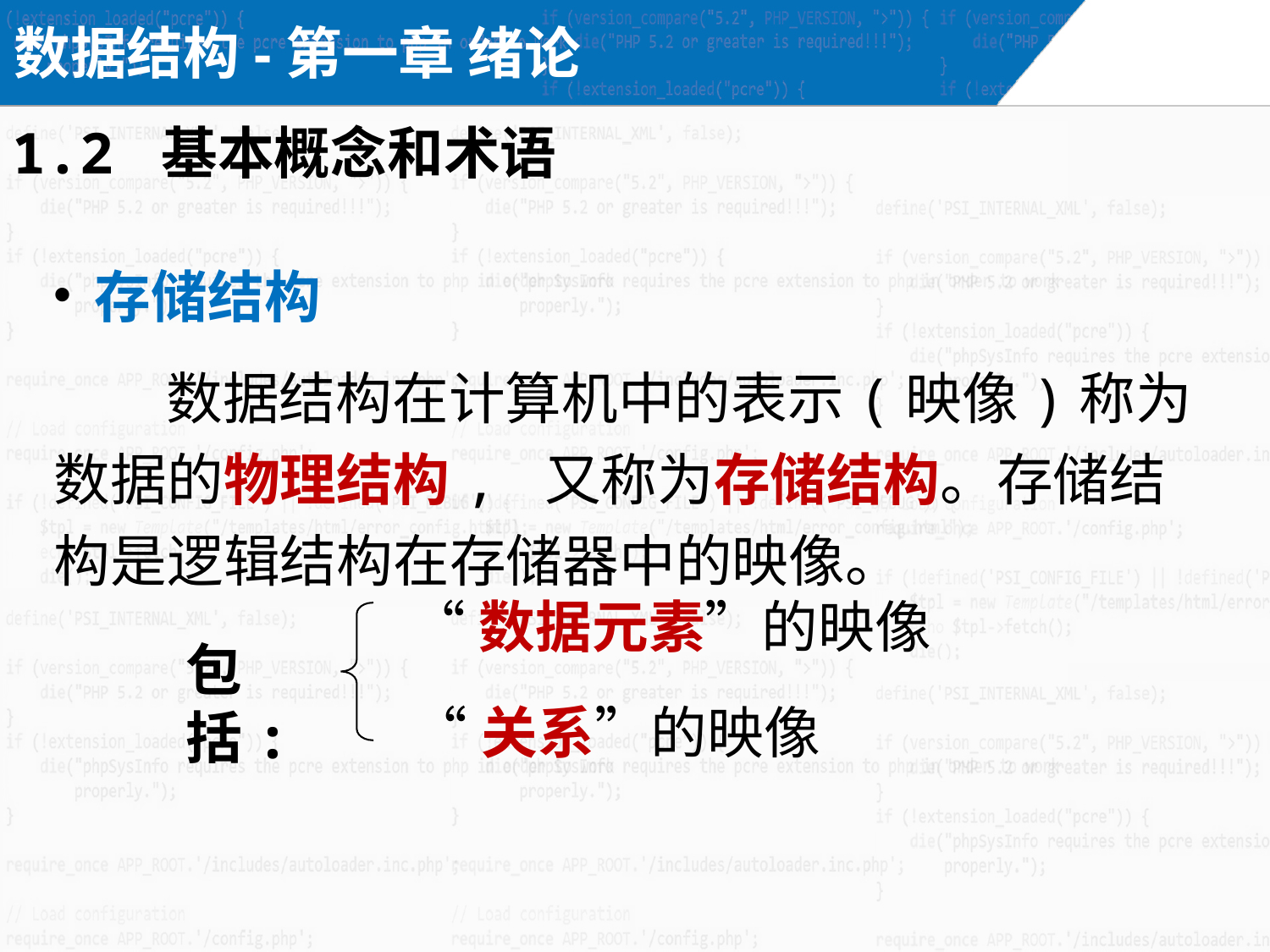

数据结构-第一章 绪论
1.2 基本概念和术语
存储结构
数据结构在计算机中的表示(映像)称为数据的物理结构, 又称为存储结构。存储结构是逻辑结构在存储器中的映像。
“数据元素”的映像

包括:
“关系”的映像